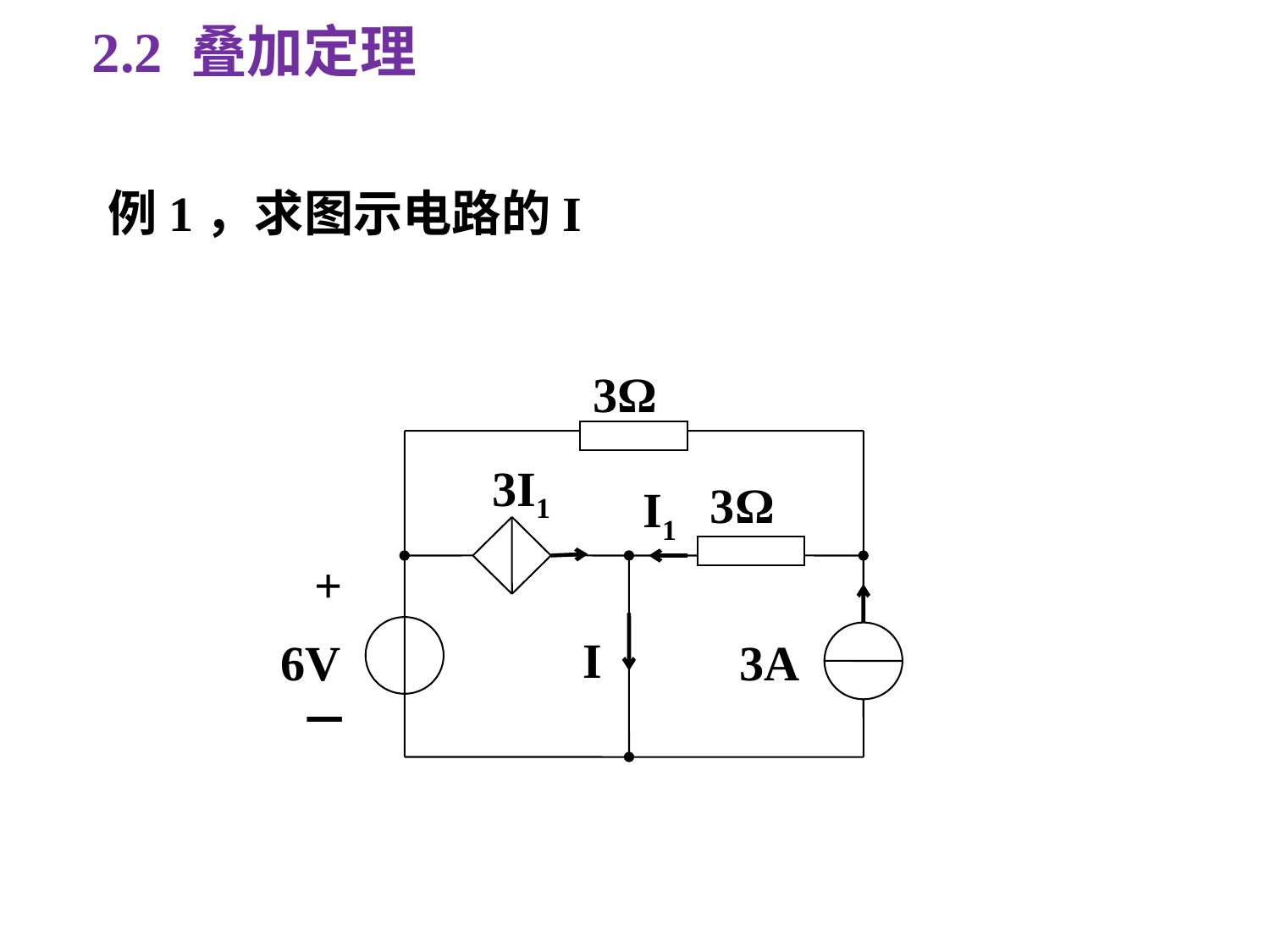

2.2 叠加定理
例1，求图示电路的I
3Ω

3I1
3Ω
I1

+

I

6V
3A

－